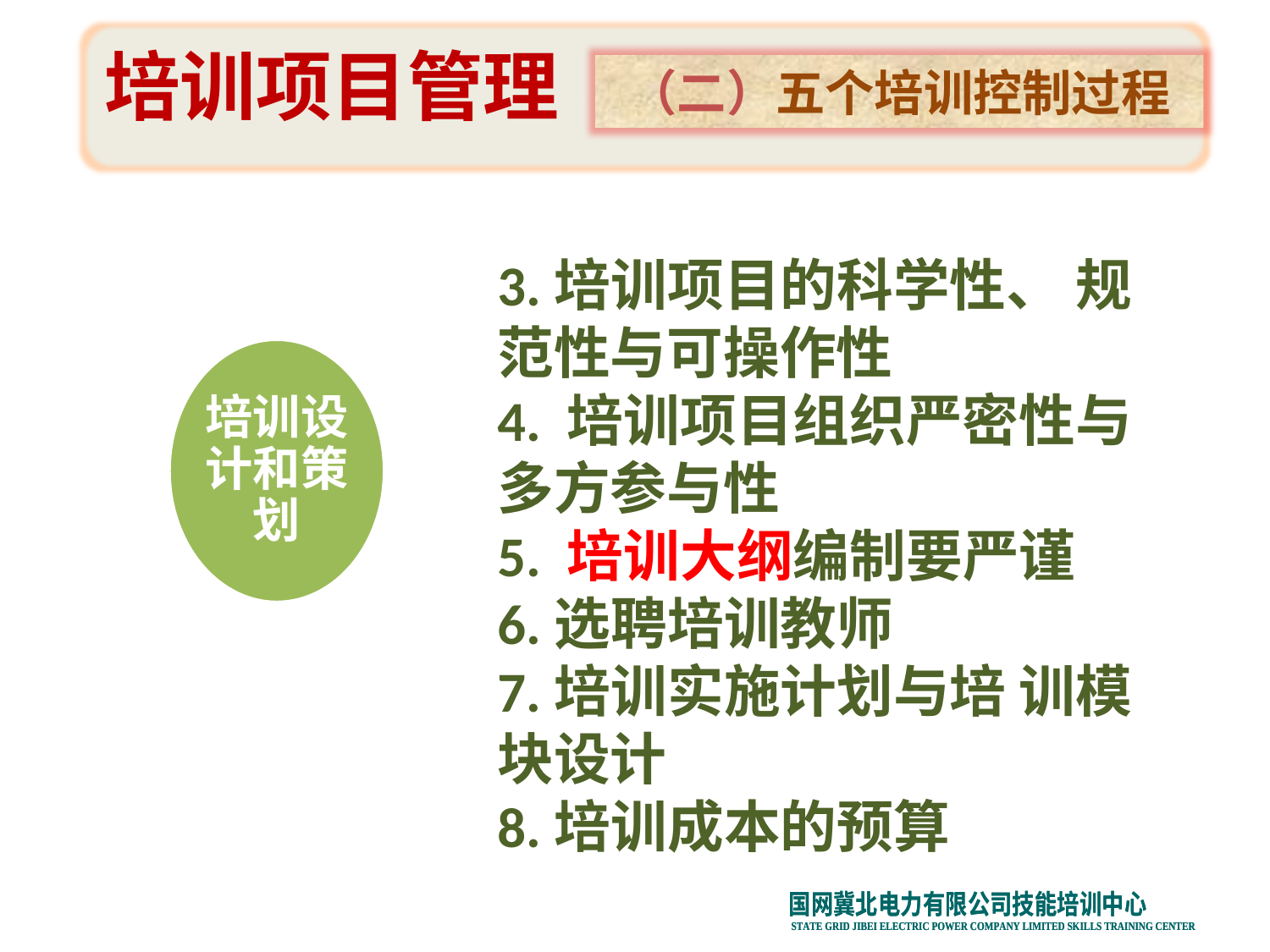

培训项目管理
（二）五个培训控制过程
某电信行业岗前培训计划

培训设计和策划

3.培训项目的科学性、 规范性与可操作性
4. 培训项目组织严密性与多方参与性
5. 培训大纲编制要严谨
6.选聘培训教师
7.培训实施计划与培 训模块设计
8.培训成本的预算

教

材

开

发